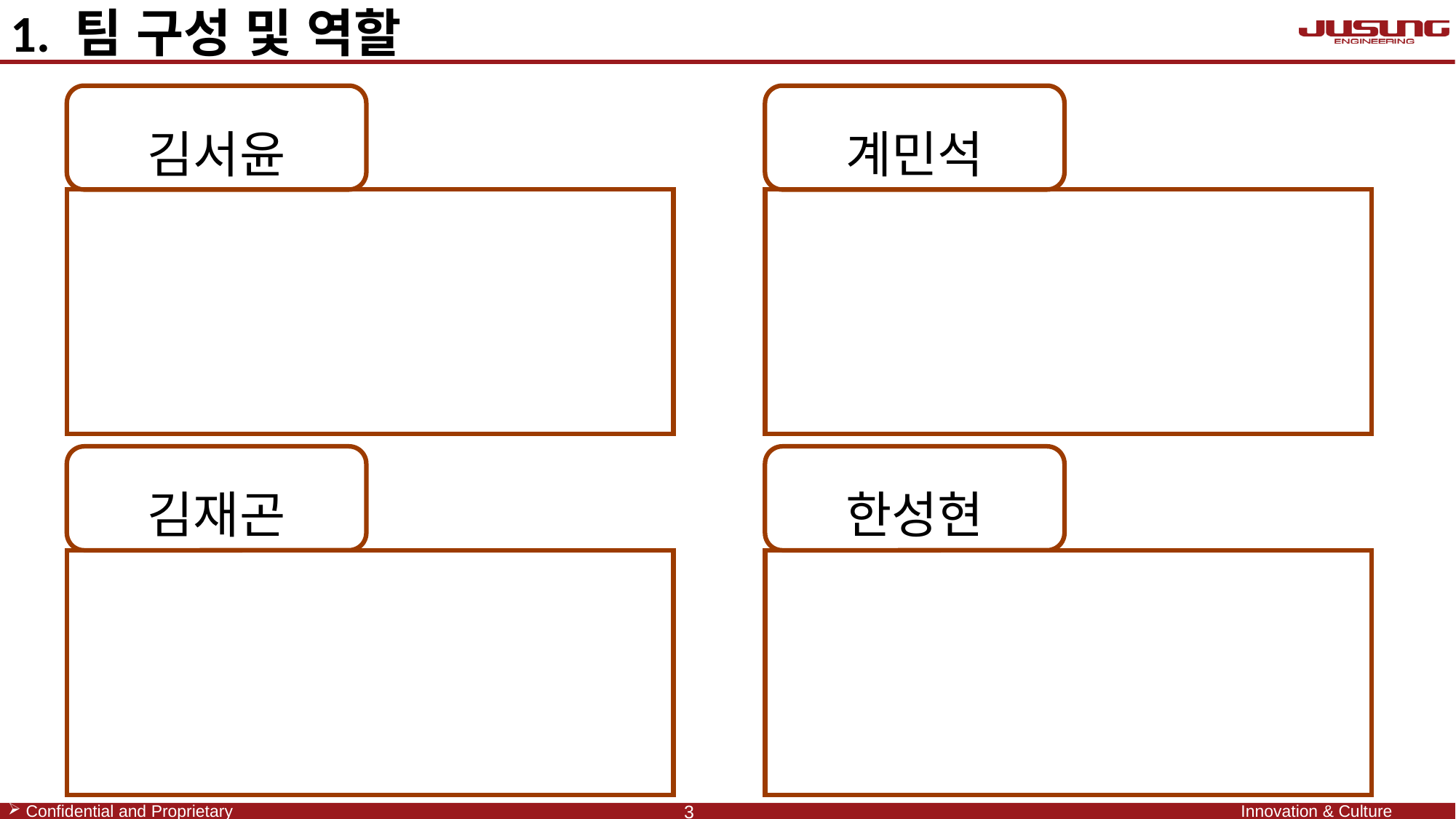

1. 팀 구성 및 역할
김서윤
계민석

김재곤
한성현

3